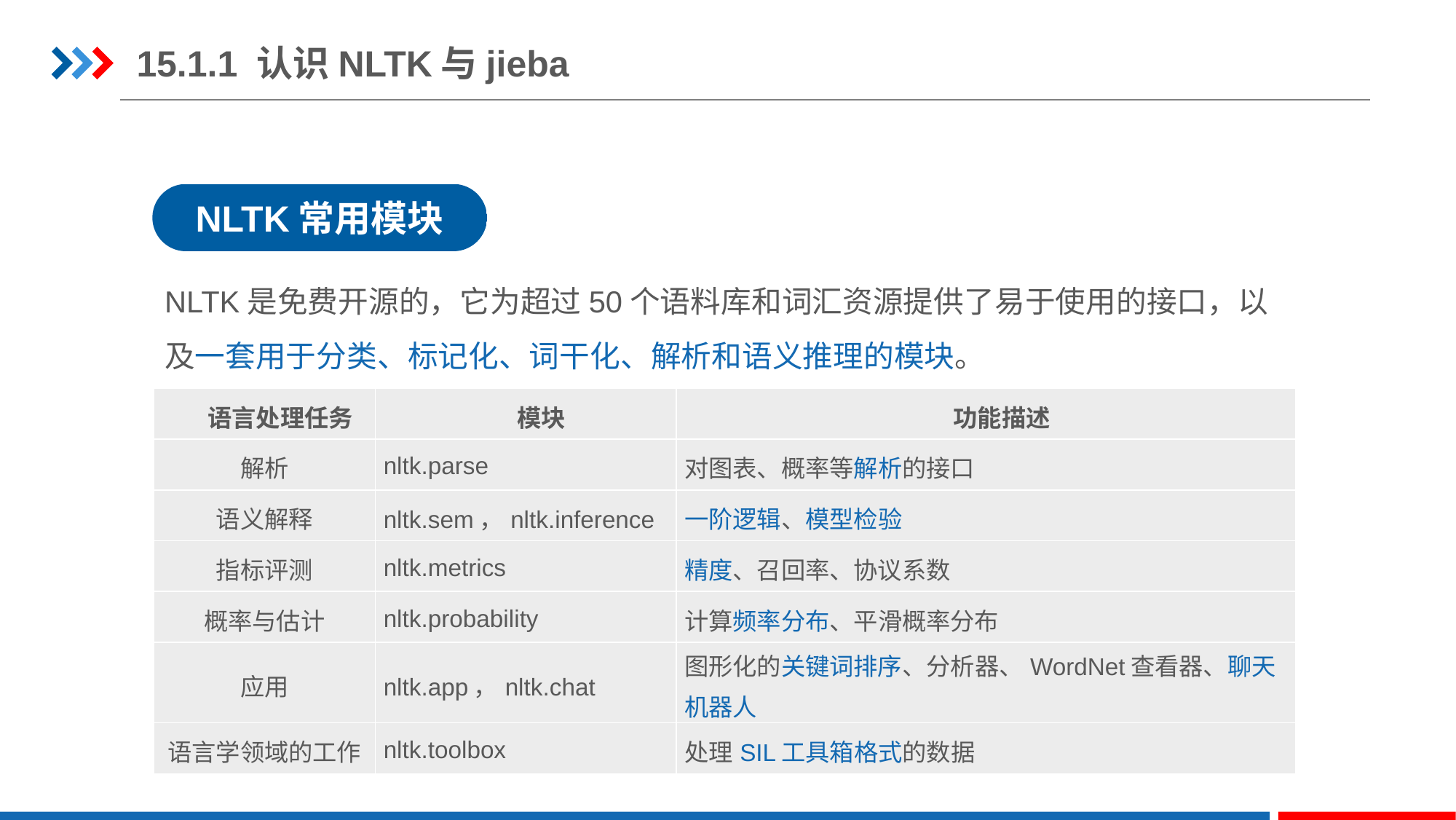

15.1.1 认识NLTK与jieba
NLTK常用模块
NLTK是免费开源的，它为超过50个语料库和词汇资源提供了易于使用的接口，以及一套用于分类、标记化、词干化、解析和语义推理的模块。
| 语言处理任务 | 模块 | 功能描述 |
| --- | --- | --- |
| 解析 | nltk.parse | 对图表、概率等解析的接口 |
| 语义解释 | nltk.sem，nltk.inference | 一阶逻辑、模型检验 |
| 指标评测 | nltk.metrics | 精度、召回率、协议系数 |
| 概率与估计 | nltk.probability | 计算频率分布、平滑概率分布 |
| 应用 | nltk.app，nltk.chat | 图形化的关键词排序、分析器、WordNet查看器、聊天机器人 |
| 语言学领域的工作 | nltk.toolbox | 处理SIL工具箱格式的数据 |